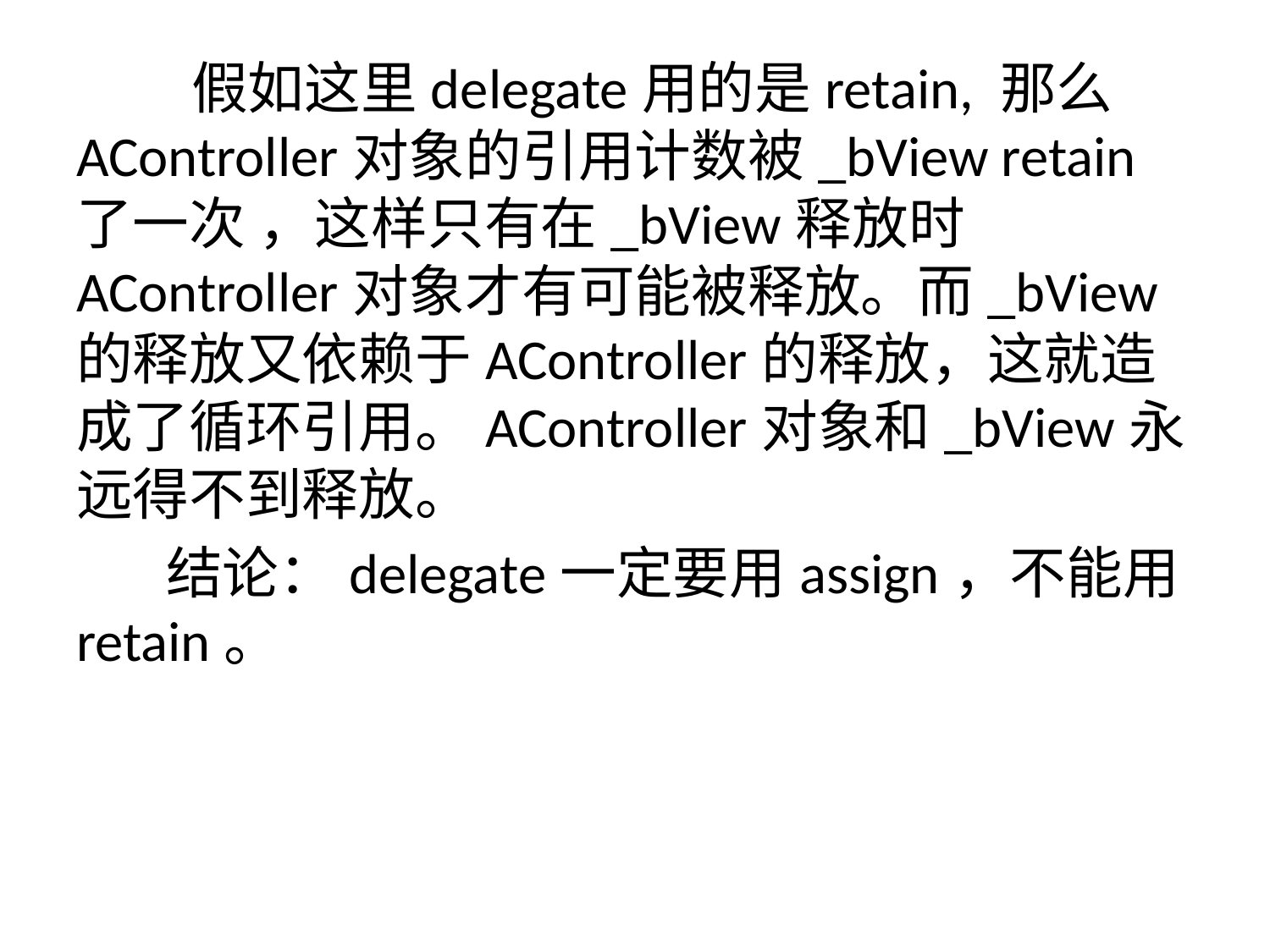

假如这里delegate用的是retain, 那么AController对象的引用计数被_bView retain了一次 ，这样只有在_bView释放时AController对象才有可能被释放。而_bView的释放又依赖于AController的释放，这就造成了循环引用。AController对象和_bView永远得不到释放。
      结论：delegate一定要用assign，不能用retain。